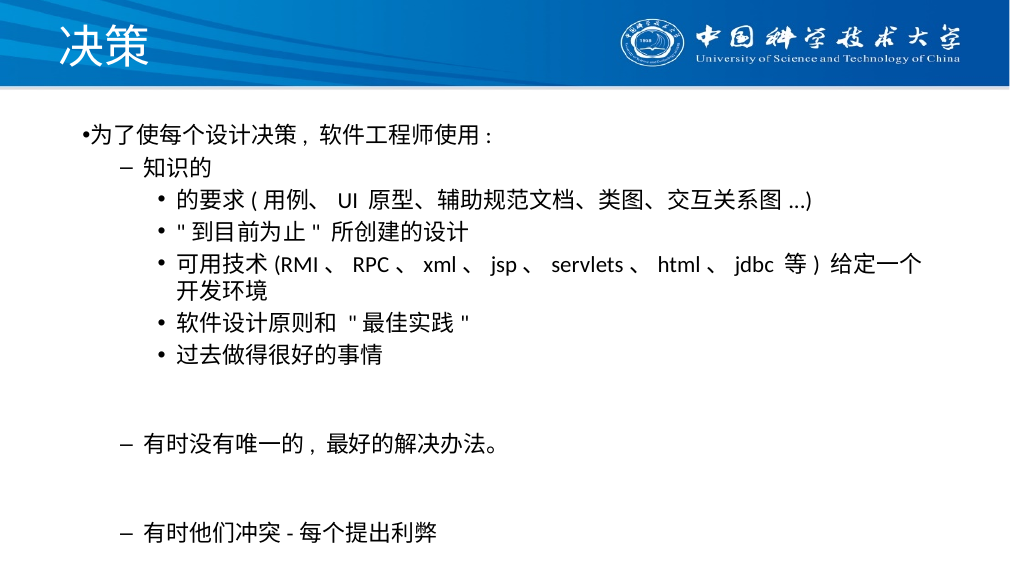

# 决策
为了使每个设计决策, 软件工程师使用:
知识的
的要求(用例、UI 原型、辅助规范文档、类图、交互关系图...)
"到目前为止" 所创建的设计
可用技术(RMI、RPC、xml、jsp、servlets、html、jdbc 等) 给定一个开发环境
软件设计原则和 "最佳实践"
过去做得很好的事情

有时没有唯一的, 最好的解决办法。

有时他们冲突-每个提出利弊